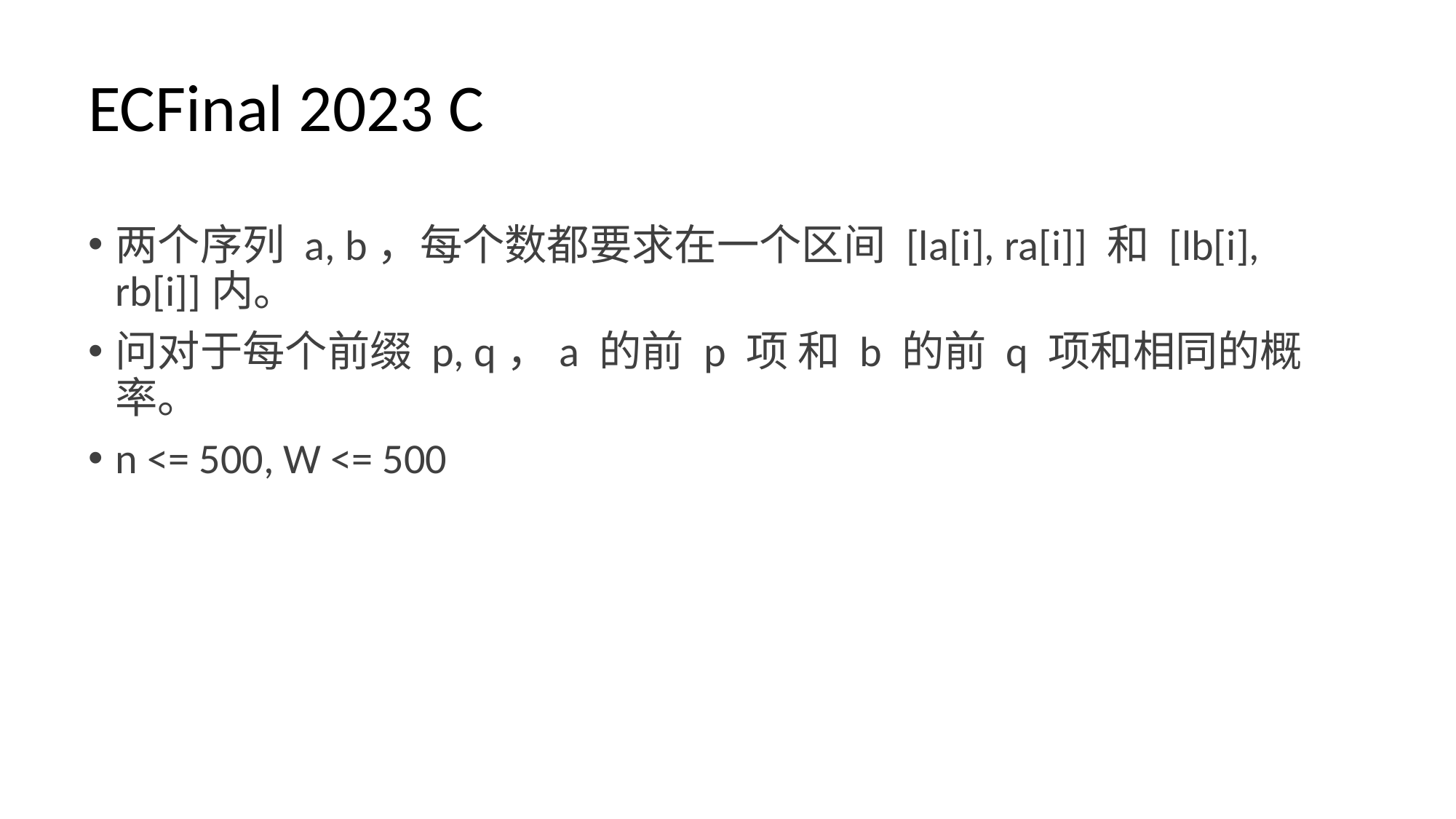

# ECFinal 2023 C
两个序列 a, b，每个数都要求在一个区间 [la[i], ra[i]] 和 [lb[i], rb[i]]内。
问对于每个前缀 p, q，a 的前 p 项 和 b 的前 q 项和相同的概率。
n <= 500, W <= 500